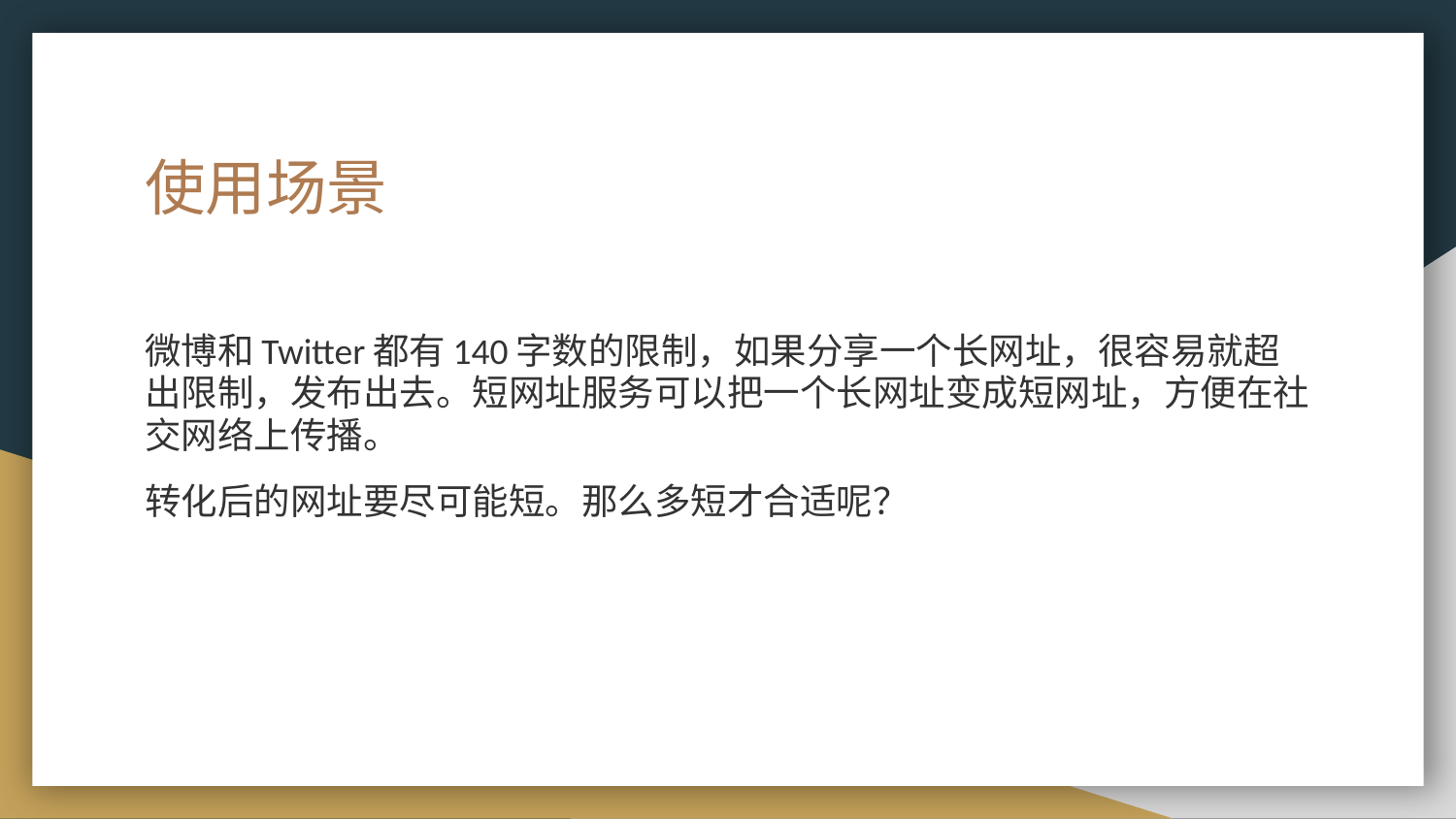

# 使用场景
微博和Twitter都有140字数的限制，如果分享一个长网址，很容易就超出限制，发布出去。短网址服务可以把一个长网址变成短网址，方便在社交网络上传播。
转化后的网址要尽可能短。那么多短才合适呢？